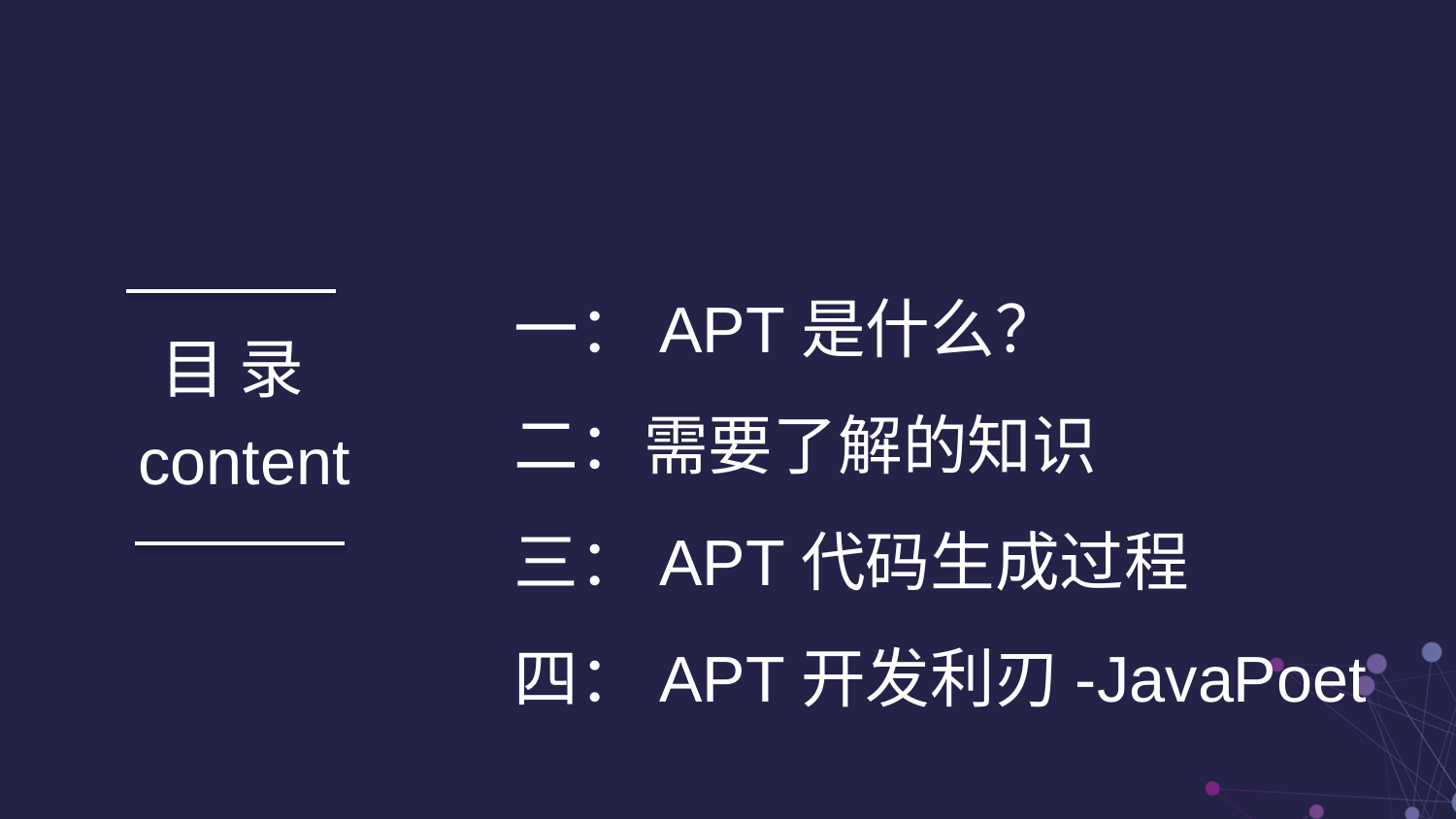

一：APT是什么？
二：需要了解的知识
三：APT代码生成过程
四：APT开发利刃-JavaPoet

目 录
content